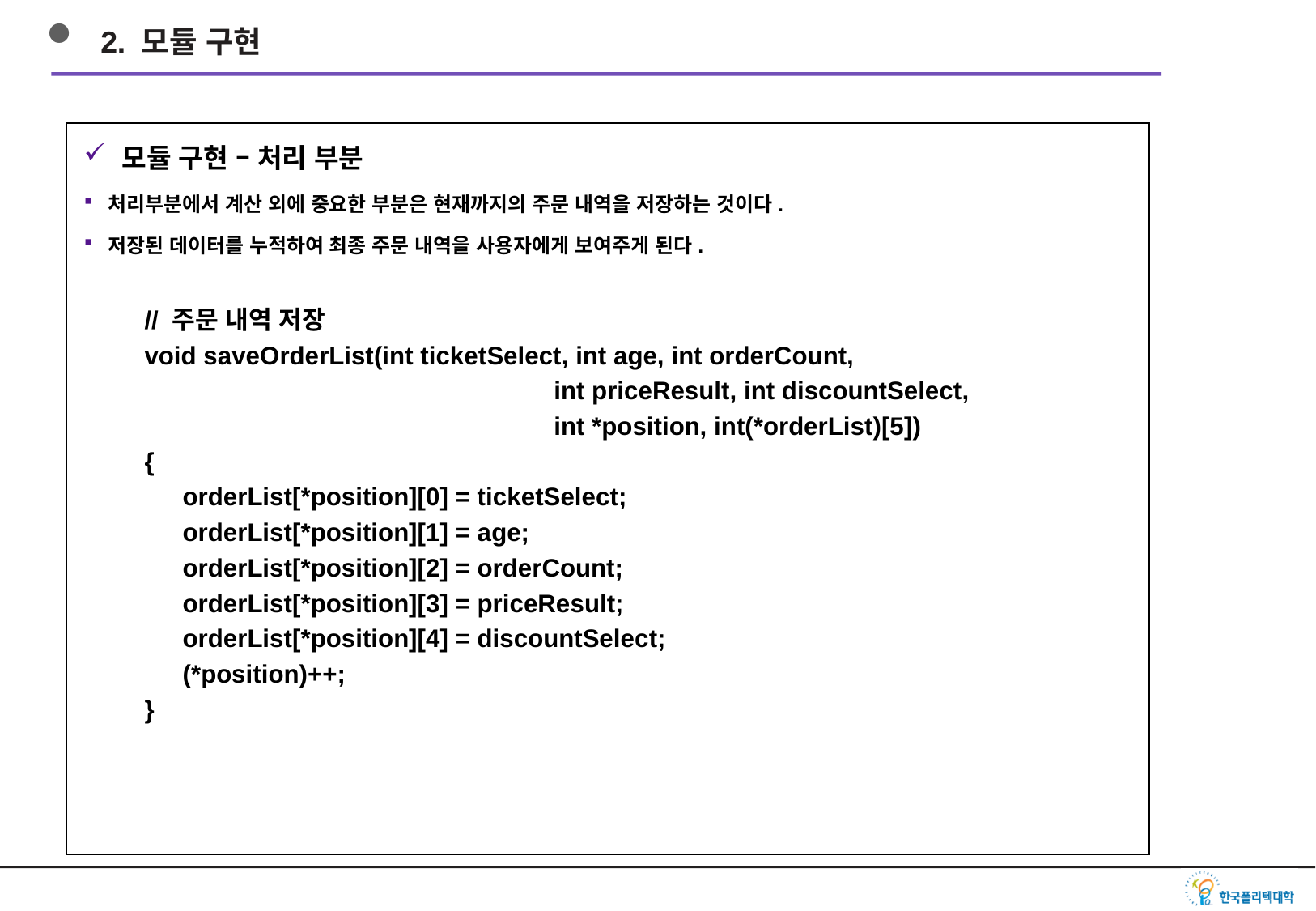

2. 모듈 구현
모듈 구현 – 처리 부분
처리부분에서 계산 외에 중요한 부분은 현재까지의 주문 내역을 저장하는 것이다.
저장된 데이터를 누적하여 최종 주문 내역을 사용자에게 보여주게 된다.

// 주문 내역 저장
void saveOrderList(int ticketSelect, int age, int orderCount,
				 int priceResult, int discountSelect,
				 int *position, int(*orderList)[5])
{
	orderList[*position][0] = ticketSelect;
	orderList[*position][1] = age;
	orderList[*position][2] = orderCount;
	orderList[*position][3] = priceResult;
	orderList[*position][4] = discountSelect;
	(*position)++;
}